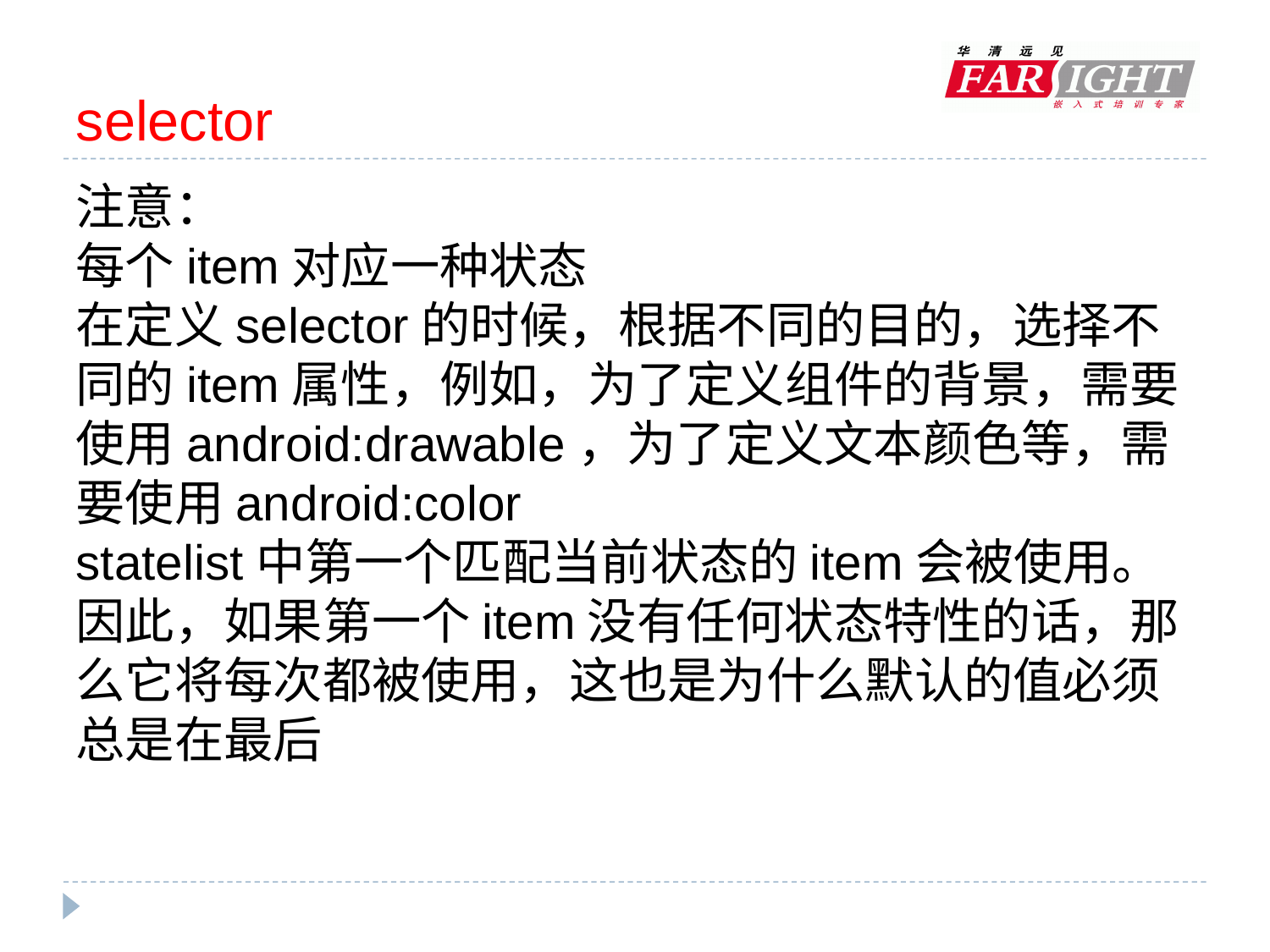

# selector
注意：
每个item对应一种状态
在定义selector的时候，根据不同的目的，选择不同的item属性，例如，为了定义组件的背景，需要使用android:drawable，为了定义文本颜色等，需要使用android:color
statelist中第一个匹配当前状态的item会被使用。因此，如果第一个item没有任何状态特性的话，那么它将每次都被使用，这也是为什么默认的值必须总是在最后